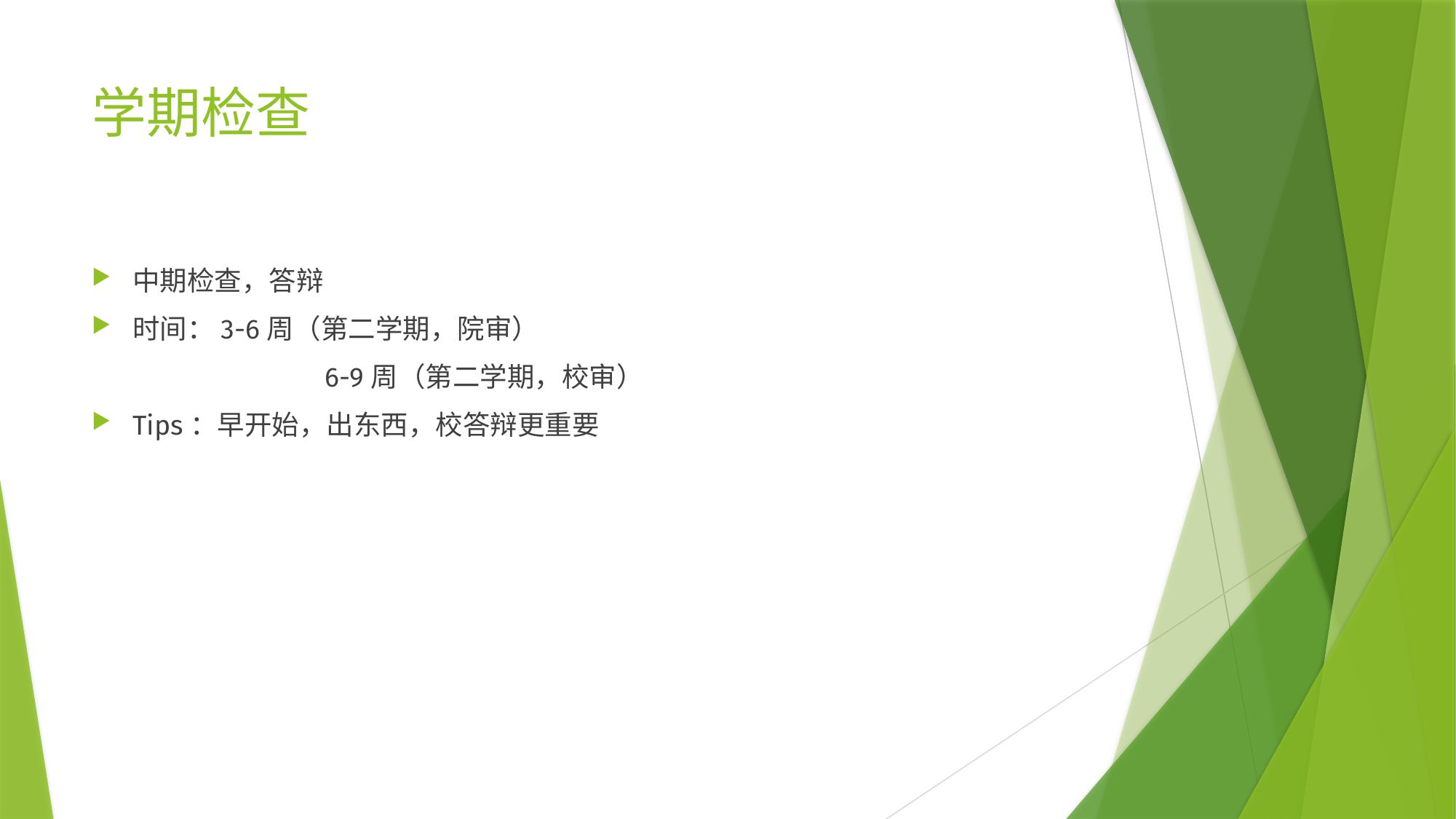

# 学期检查
中期检查，答辩
时间：3-6周（第二学期，院审）
		  6-9周（第二学期，校审）
Tips：早开始，出东西，校答辩更重要